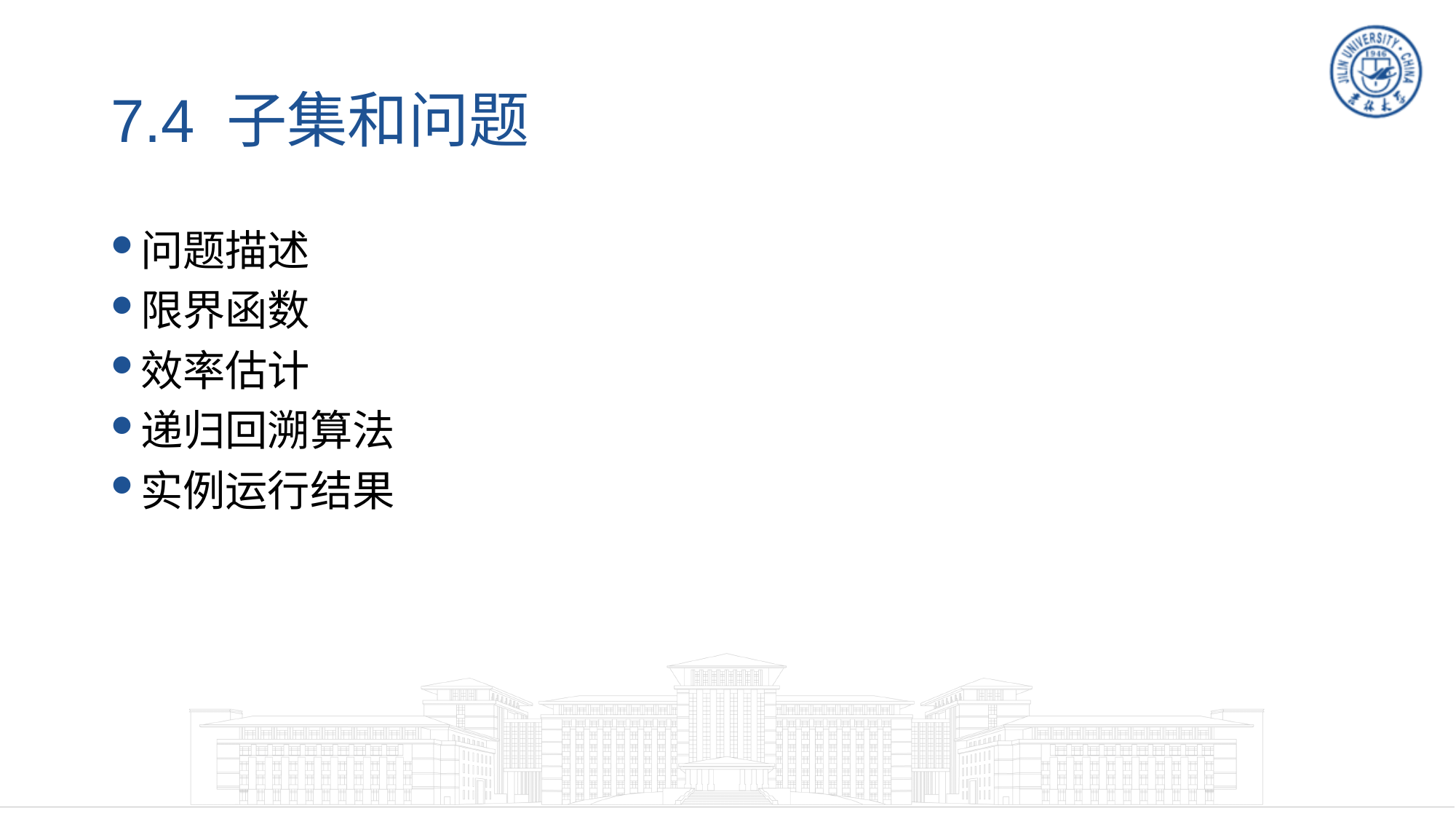

# 7.4 子集和问题
问题描述
限界函数
效率估计
递归回溯算法
实例运行结果